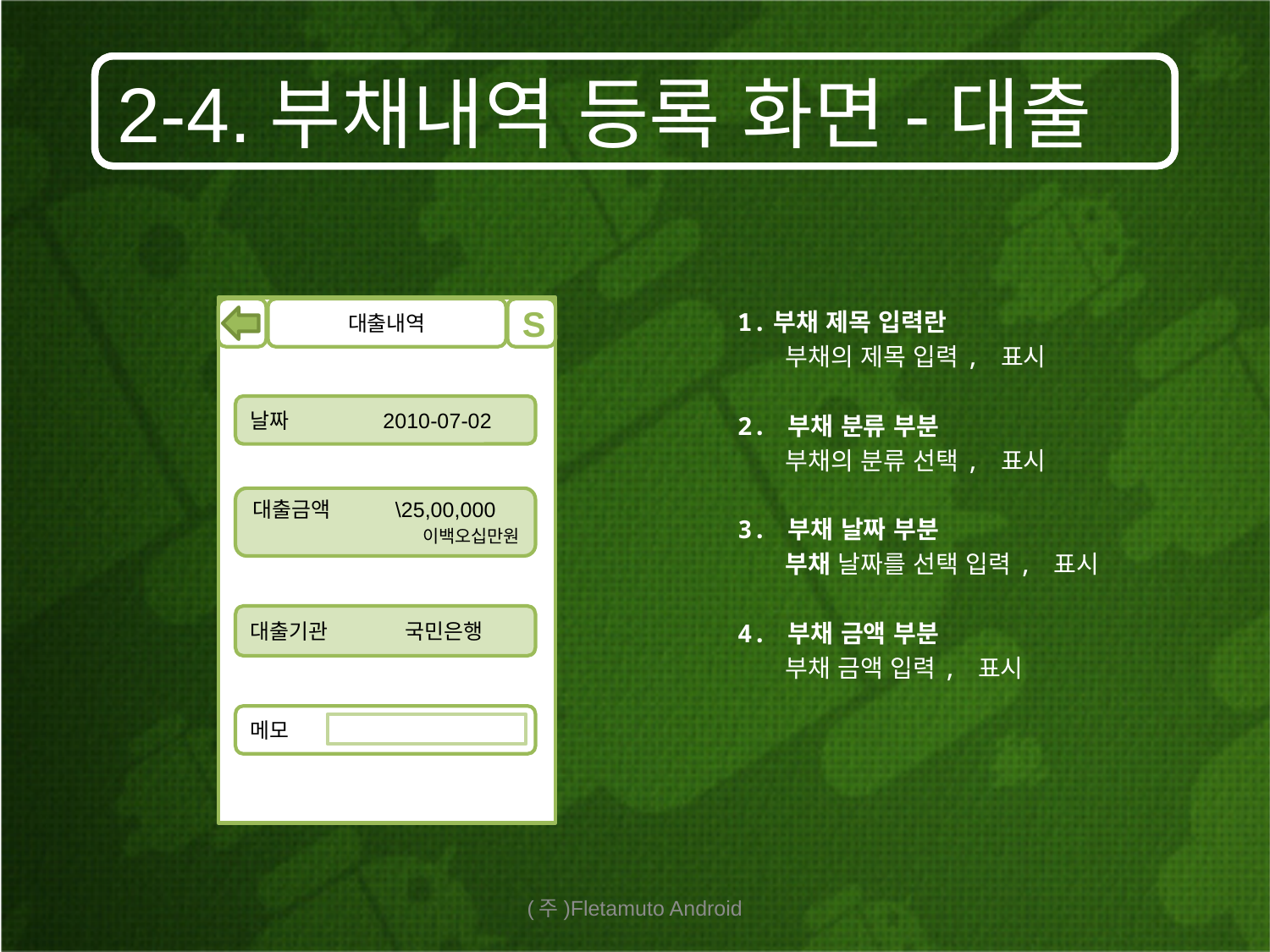

# 2-4.부채내역 등록 화면-대출

1.부채 제목 입력란
	부채의 제목 입력, 표시

2. 부채 분류 부분
	부채의 분류 선택, 표시

3. 부채 날짜 부분
	부채 날짜를 선택 입력, 표시

4. 부채 금액 부분
	부채 금액 입력, 표시

대출내역
S
날짜               2010-07-02
대출금액          \25,00,000          이백오십만원
대출기관             국민은행
메모

(주)Fletamuto Android